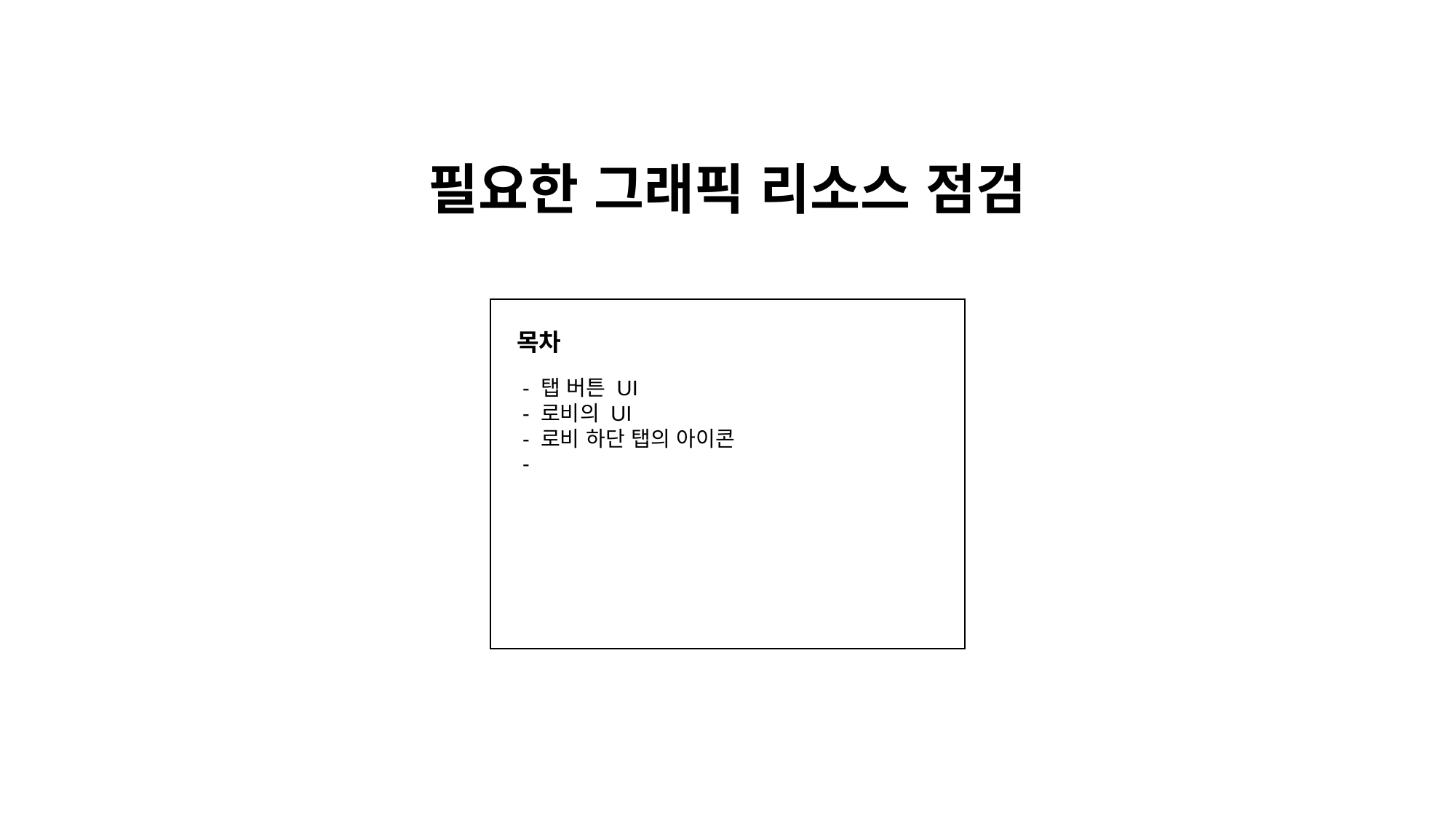

필요한 그래픽 리소스 점검

목차

 - 탭 버튼 UI
 - 로비의 UI
 - 로비 하단 탭의 아이콘
 -